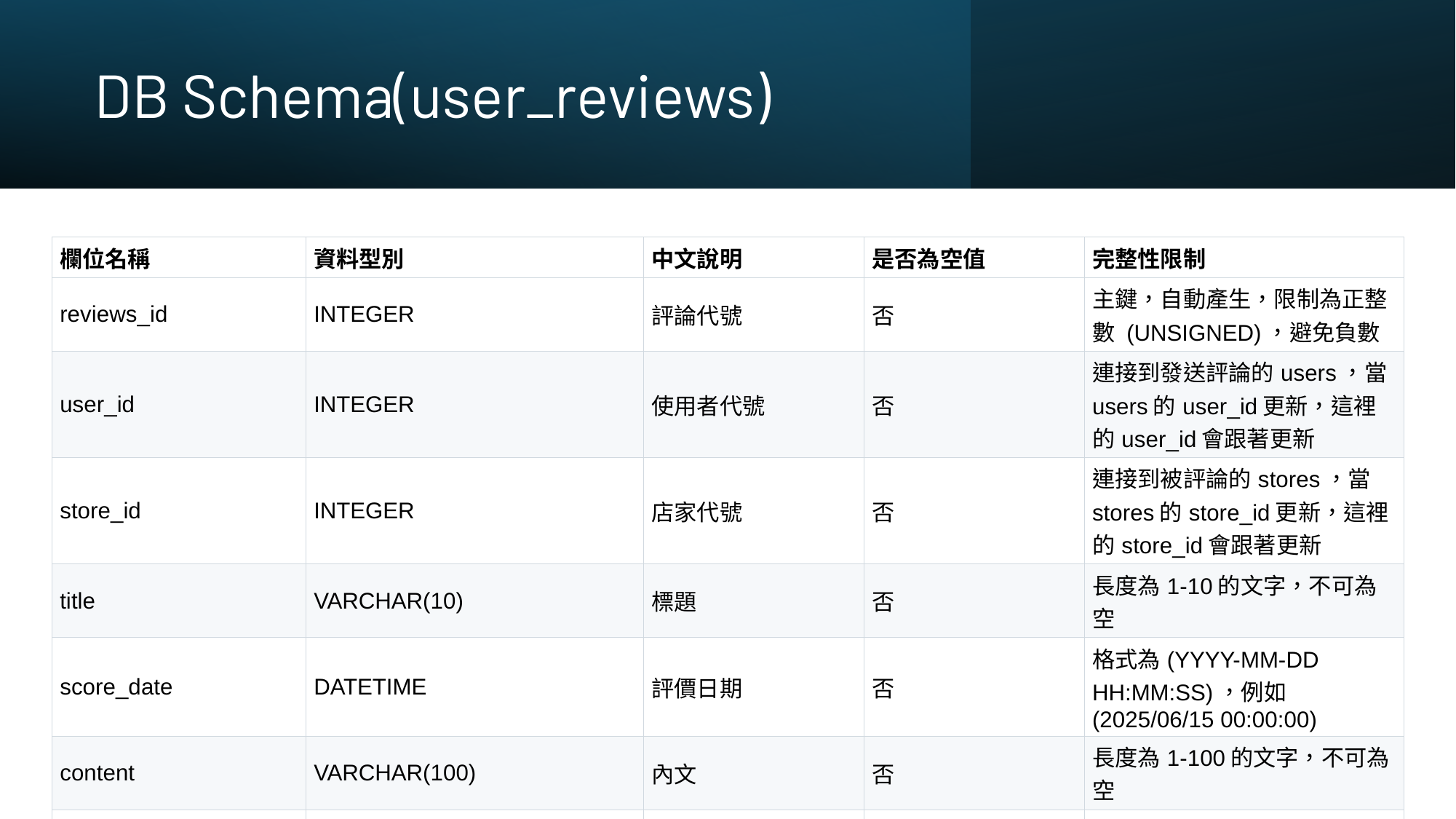

# DB Schema(user_reviews)
| 欄位名稱 | 資料型別 | 中文說明 | 是否為空值 | 完整性限制 |
| --- | --- | --- | --- | --- |
| reviews\_id | INTEGER | 評論代號 | 否 | 主鍵，自動產生，限制為正整數 (UNSIGNED)，避免負數 |
| user\_id | INTEGER | 使用者代號 | 否 | 連接到發送評論的users，當users的user\_id更新，這裡的user\_id會跟著更新 |
| store\_id | INTEGER | 店家代號 | 否 | 連接到被評論的stores，當stores的store\_id更新，這裡的store\_id會跟著更新 |
| title | VARCHAR(10) | 標題 | 否 | 長度為1-10的文字，不可為空 |
| score\_date | DATETIME | 評價日期 | 否 | 格式為(YYYY-MM-DD HH:MM:SS)，例如(2025/06/15 00:00:00) |
| content | VARCHAR(100) | 內文 | 否 | 長度為1-100的文字，不可為空 |
| score | INTEGER | 評分 | 否 | 分數介於1-10分，不可為空 |